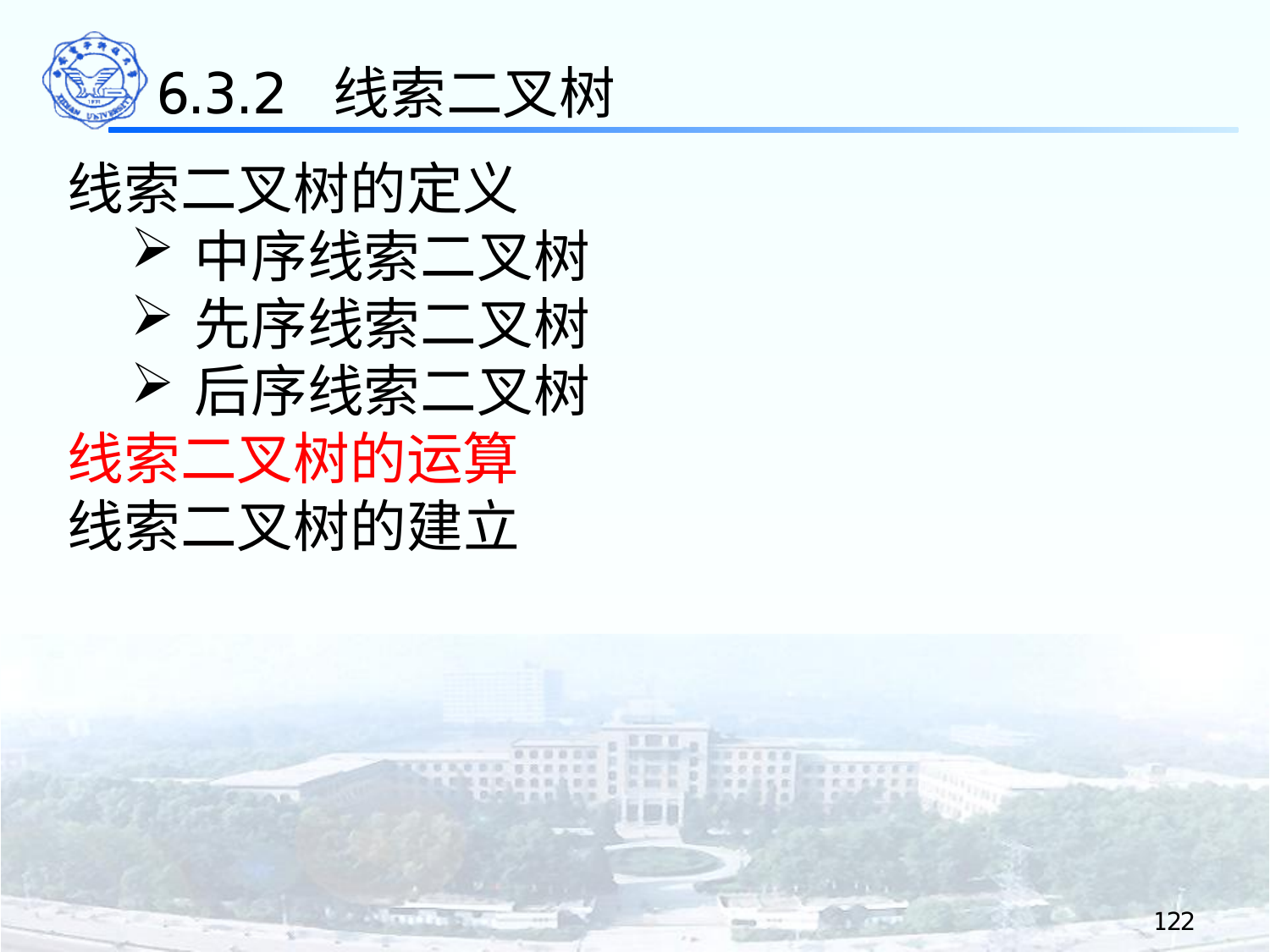

6.3.2  线索二叉树
线索二叉树的定义
中序线索二叉树
先序线索二叉树
后序线索二叉树
线索二叉树的运算
线索二叉树的建立
122